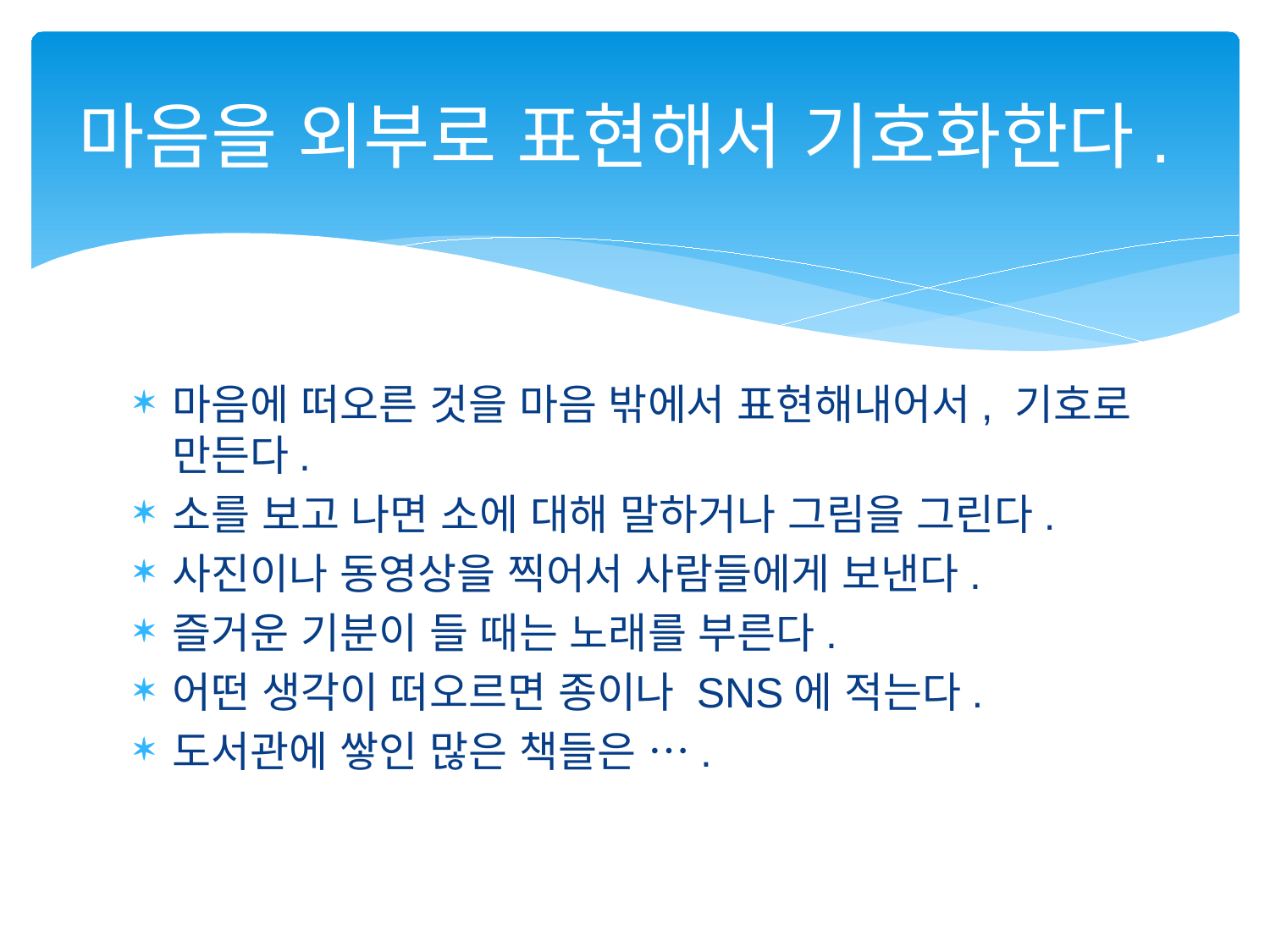

# 마음을 외부로 표현해서 기호화한다.
마음에 떠오른 것을 마음 밖에서 표현해내어서, 기호로 만든다.
소를 보고 나면 소에 대해 말하거나 그림을 그린다.
사진이나 동영상을 찍어서 사람들에게 보낸다.
즐거운 기분이 들 때는 노래를 부른다.
어떤 생각이 떠오르면 종이나 SNS에 적는다.
도서관에 쌓인 많은 책들은 ….